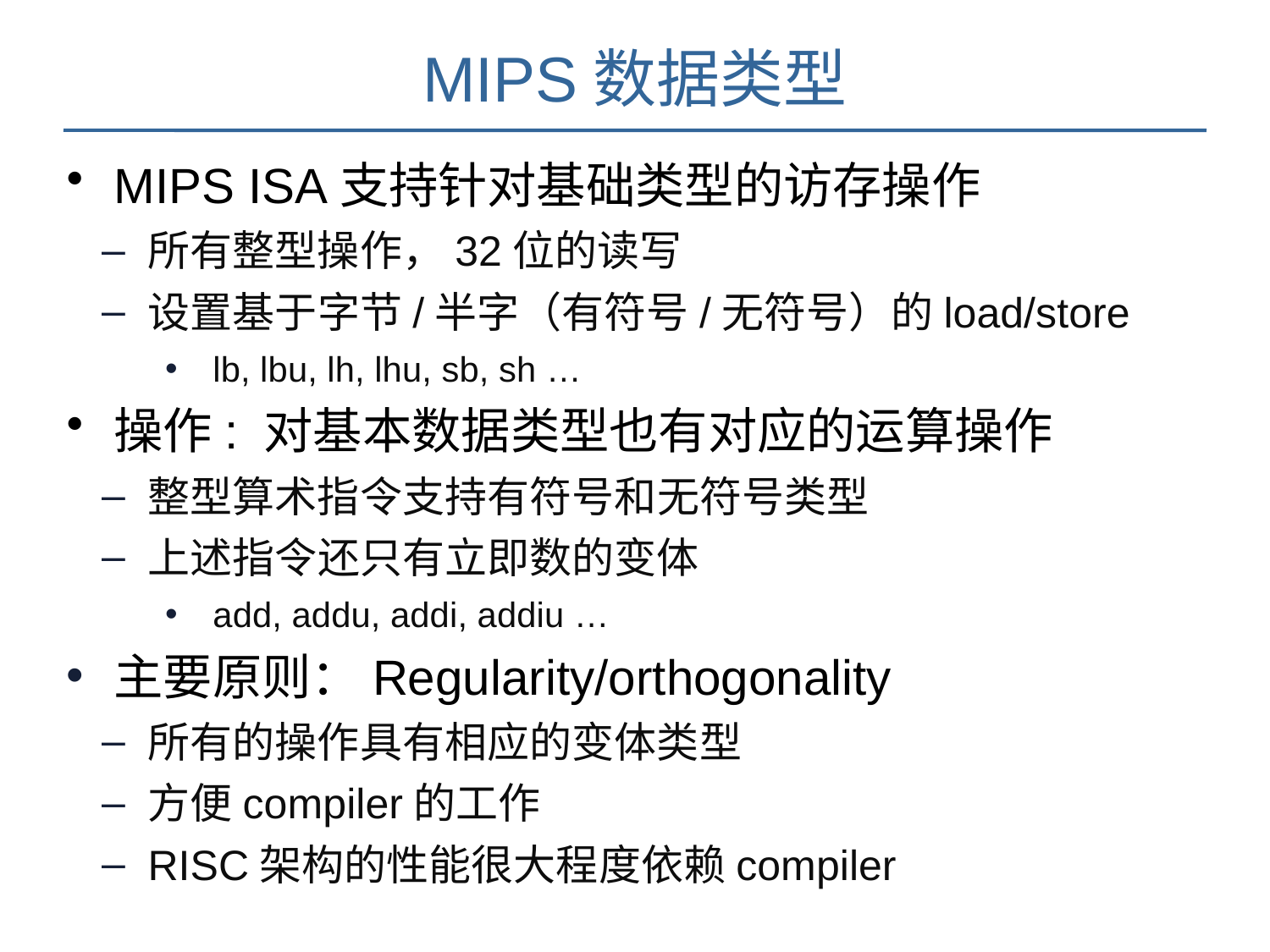

# MIPS数据类型
MIPS ISA支持针对基础类型的访存操作
所有整型操作，32位的读写
设置基于字节/半字（有符号/无符号）的load/store
lb, lbu, lh, lhu, sb, sh …
操作: 对基本数据类型也有对应的运算操作
整型算术指令支持有符号和无符号类型
上述指令还只有立即数的变体
add, addu, addi, addiu …
主要原则：Regularity/orthogonality
所有的操作具有相应的变体类型
方便compiler的工作
RISC架构的性能很大程度依赖compiler